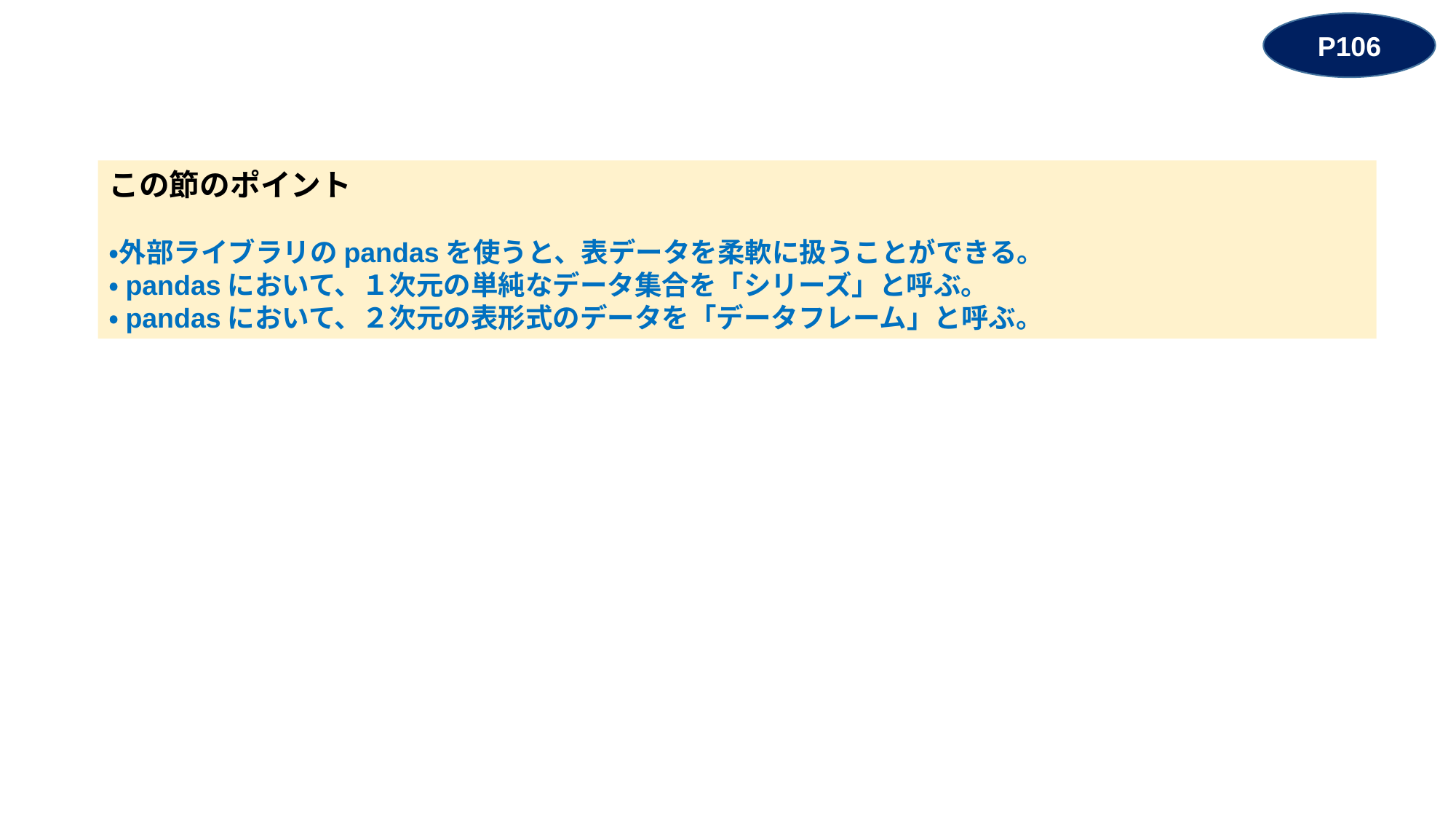

P106
この節のポイント

・外部ライブラリのpandasを使うと、表データを柔軟に扱うことができる。
・pandasにおいて、１次元の単純なデータ集合を「シリーズ」と呼ぶ。
・pandasにおいて、２次元の表形式のデータを「データフレーム」と呼ぶ。